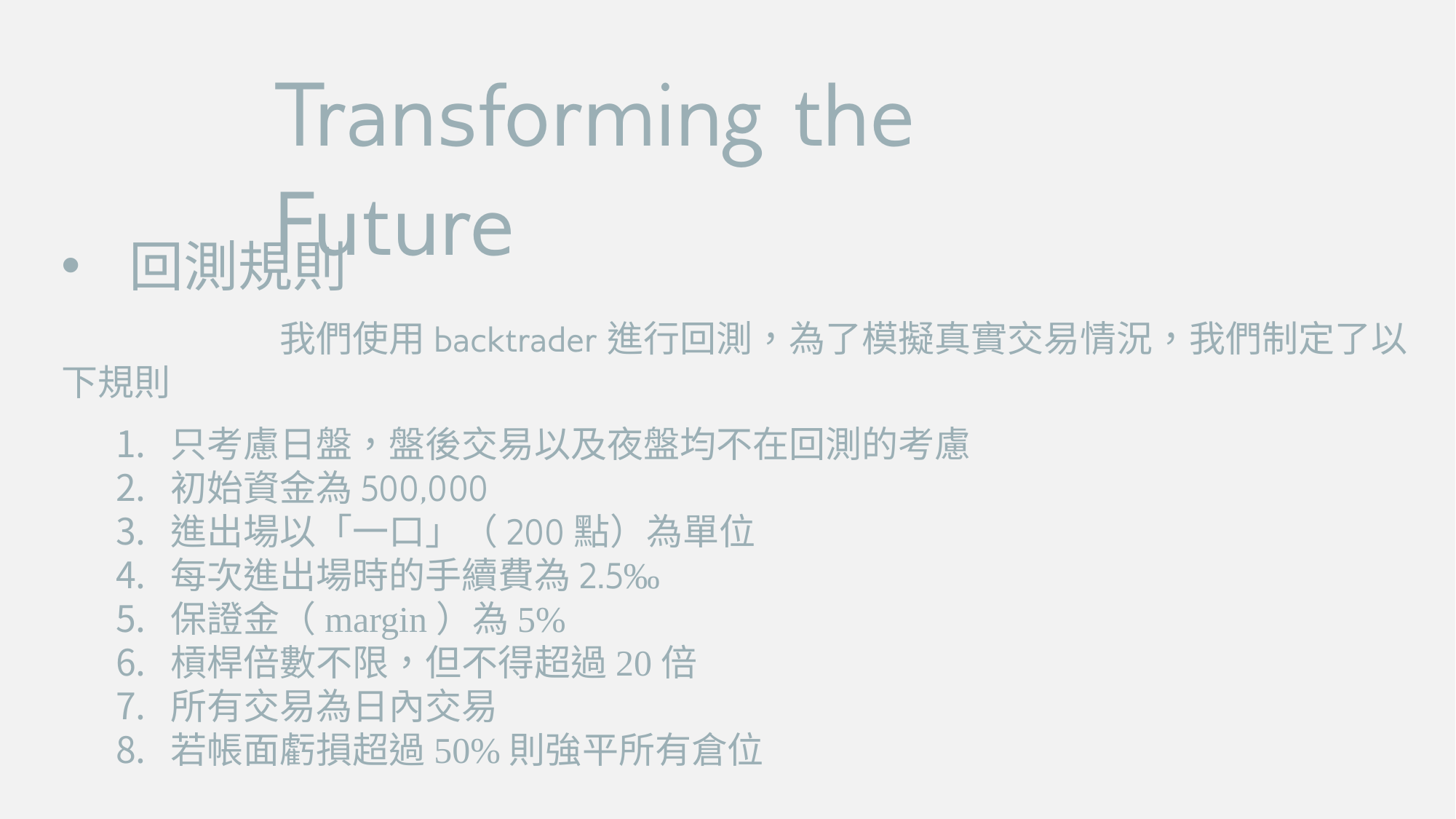

Transforming the Future
回測規則
		我們使用backtrader進行回測，為了模擬真實交易情況，我們制定了以下規則
只考慮日盤，盤後交易以及夜盤均不在回測的考慮
初始資金為500,000
進出場以「一口」（200點）為單位
每次進出場時的手續費為2.5‰
保證金（margin）為5%
槓桿倍數不限，但不得超過20倍
所有交易為日內交易
若帳面虧損超過50%則強平所有倉位